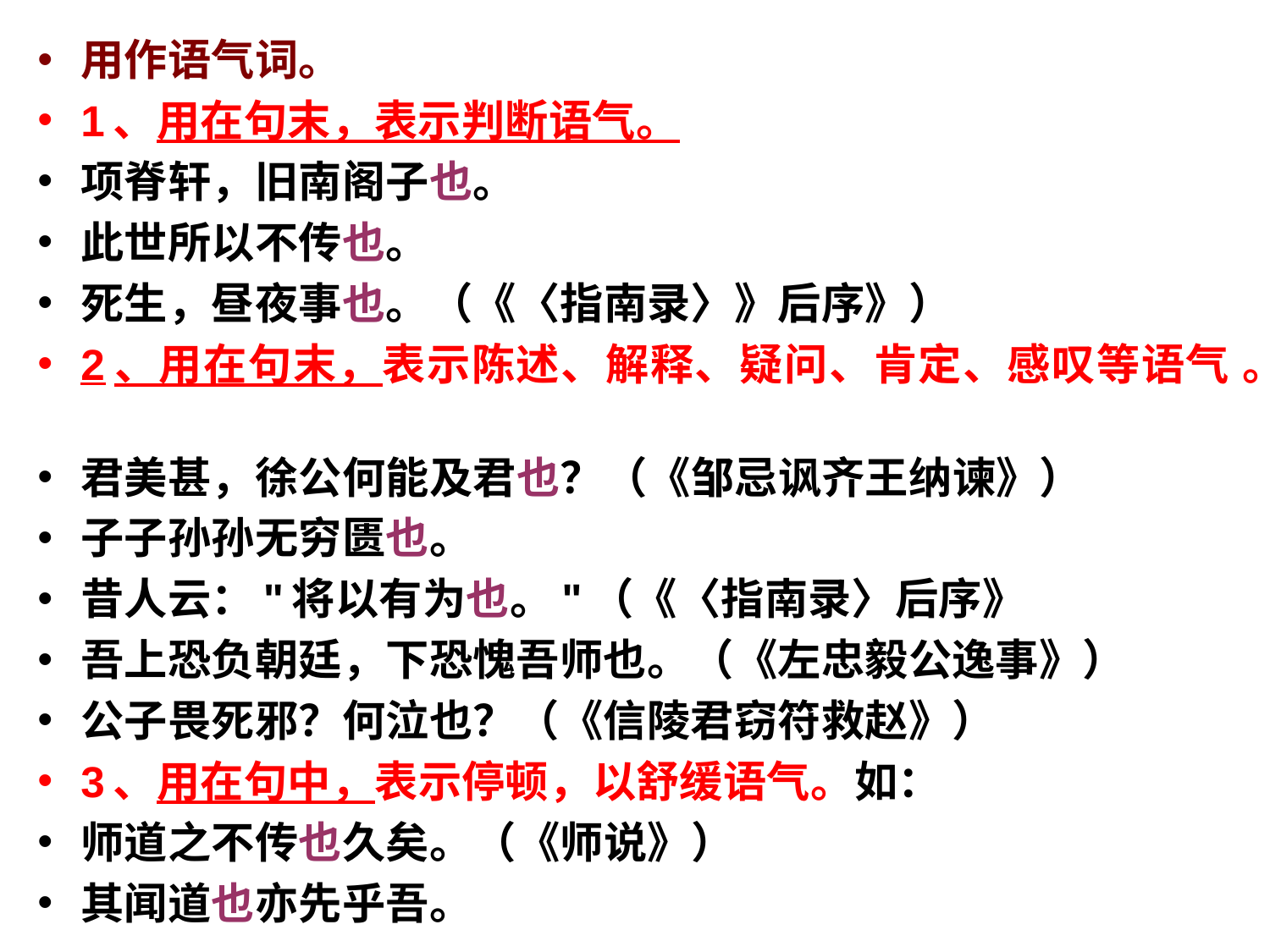

用作语气词。
1、用在句末，表示判断语气。
项脊轩，旧南阁子也。
此世所以不传也。
死生，昼夜事也。（《〈指南录〉》后序》）
2、用在句末，表示陈述、解释、疑问、肯定、感叹等语气 。
君美甚，徐公何能及君也？（《邹忌讽齐王纳谏》）
子子孙孙无穷匮也。
昔人云："将以有为也。"（《〈指南录〉后序》
吾上恐负朝廷，下恐愧吾师也。（《左忠毅公逸事》）
公子畏死邪？何泣也？（《信陵君窃符救赵》）
3、用在句中，表示停顿，以舒缓语气。如：
师道之不传也久矣。（《师说》）
其闻道也亦先乎吾。